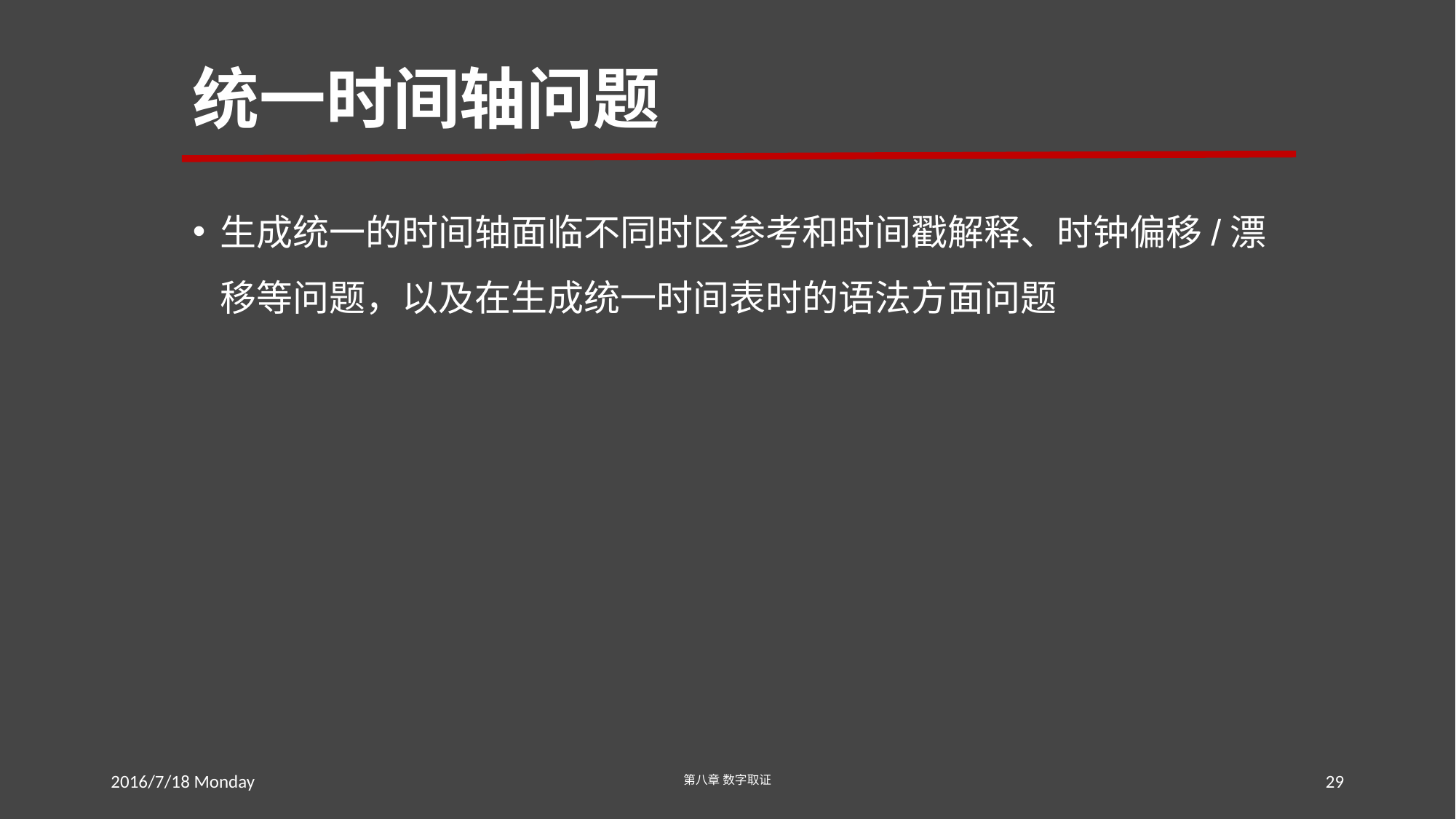

# 统一时间轴问题
生成统一的时间轴面临不同时区参考和时间戳解释、时钟偏移/漂移等问题，以及在生成统一时间表时的语法方面问题
2016/7/18 Monday
第八章 数字取证
29